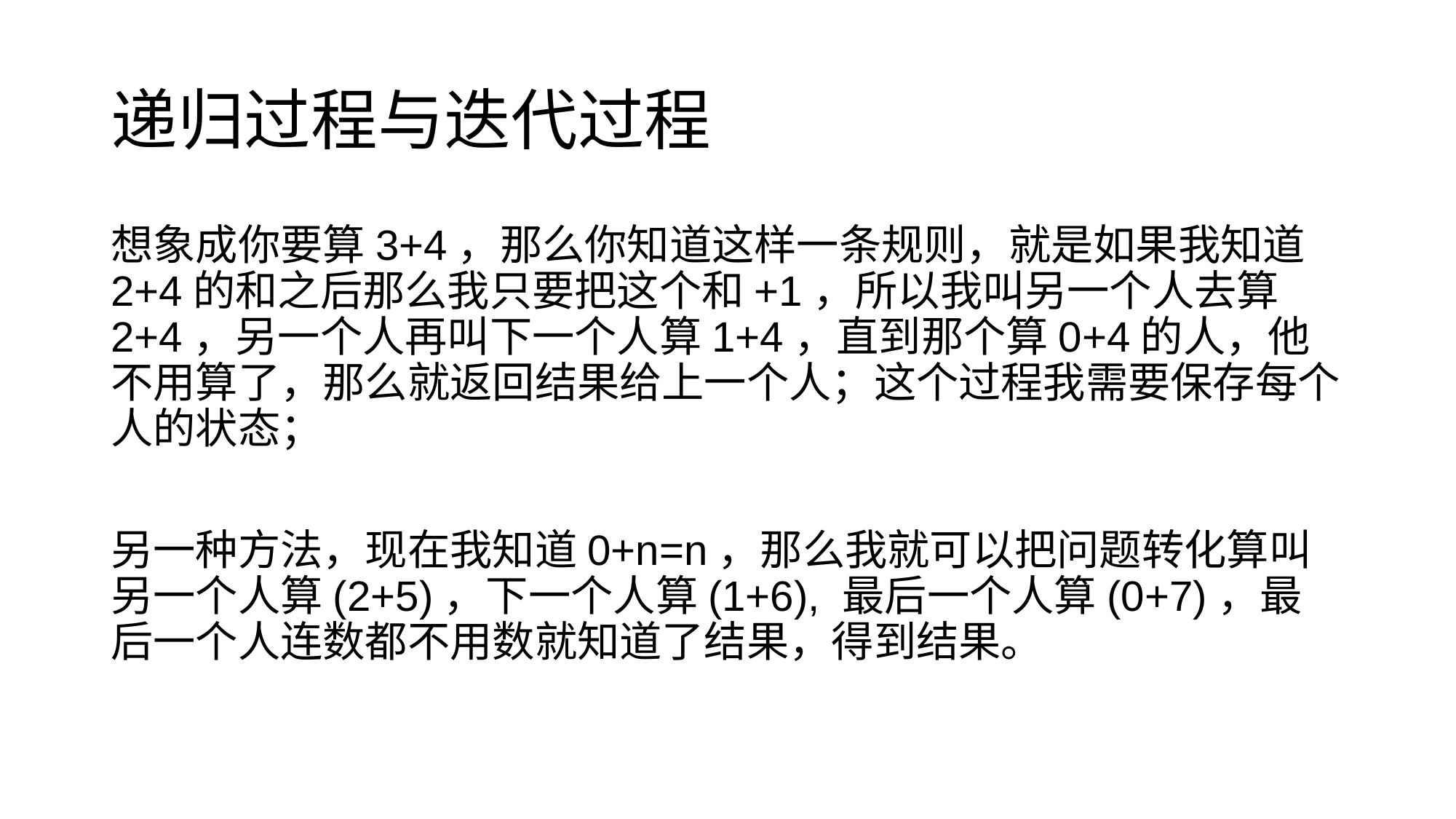

# 递归过程与迭代过程
想象成你要算3+4，那么你知道这样一条规则，就是如果我知道2+4的和之后那么我只要把这个和+1，所以我叫另一个人去算2+4，另一个人再叫下一个人算1+4，直到那个算0+4的人，他不用算了，那么就返回结果给上一个人；这个过程我需要保存每个人的状态；

另一种方法，现在我知道0+n=n，那么我就可以把问题转化算叫另一个人算(2+5)，下一个人算(1+6), 最后一个人算(0+7)，最后一个人连数都不用数就知道了结果，得到结果。